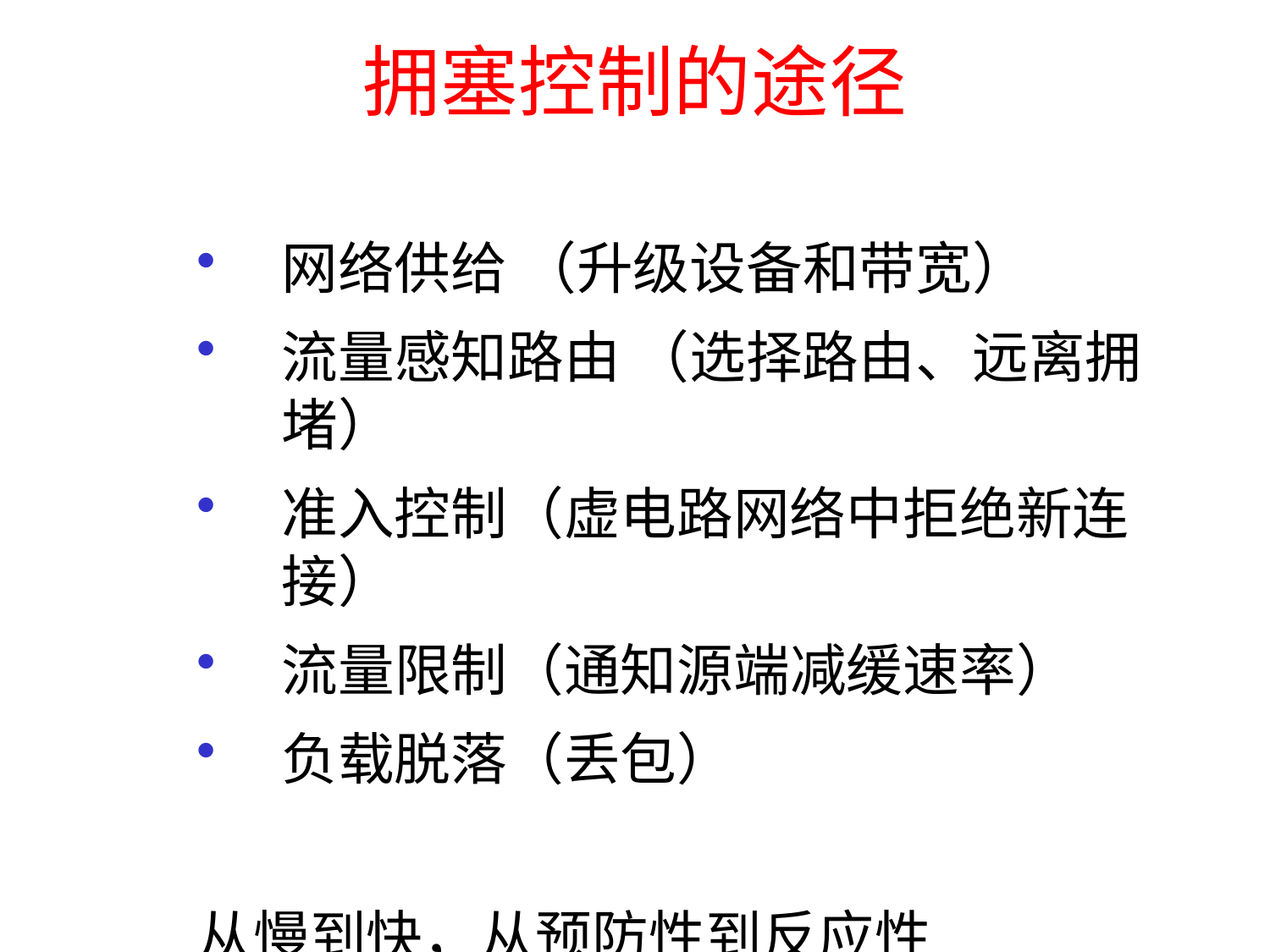

# 拥塞控制的途径
网络供给 （升级设备和带宽）
流量感知路由 （选择路由、远离拥堵）
准入控制（虚电路网络中拒绝新连接）
流量限制（通知源端减缓速率）
负载脱落（丢包）

从慢到快，从预防性到反应性